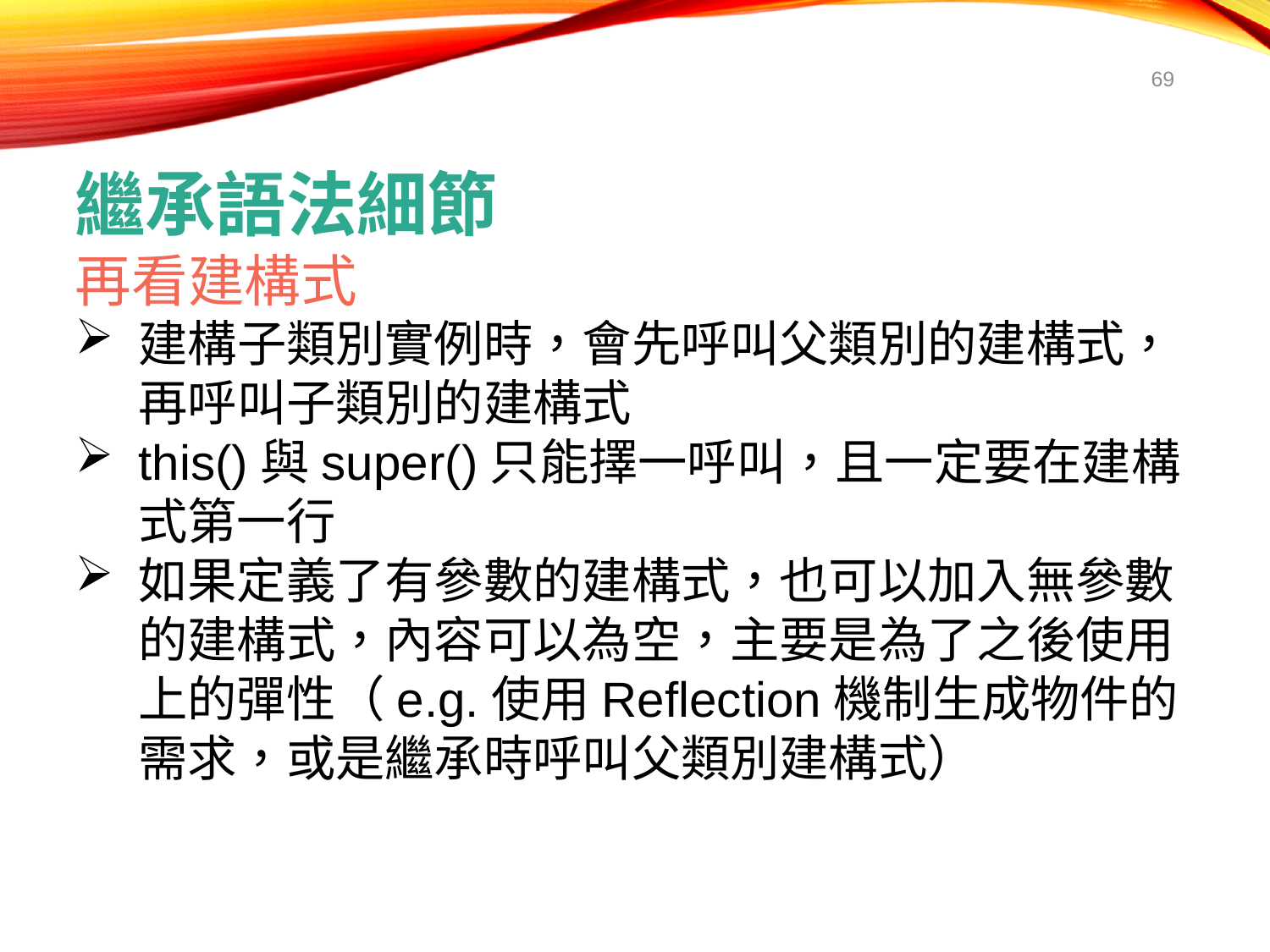

69
繼承語法細節
再看建構式
建構子類別實例時，會先呼叫父類別的建構式，再呼叫子類別的建構式
this()與super()只能擇一呼叫，且一定要在建構式第一行
如果定義了有參數的建構式，也可以加入無參數的建構式，內容可以為空，主要是為了之後使用上的彈性（e.g.使用Reflection機制生成物件的需求，或是繼承時呼叫父類別建構式）